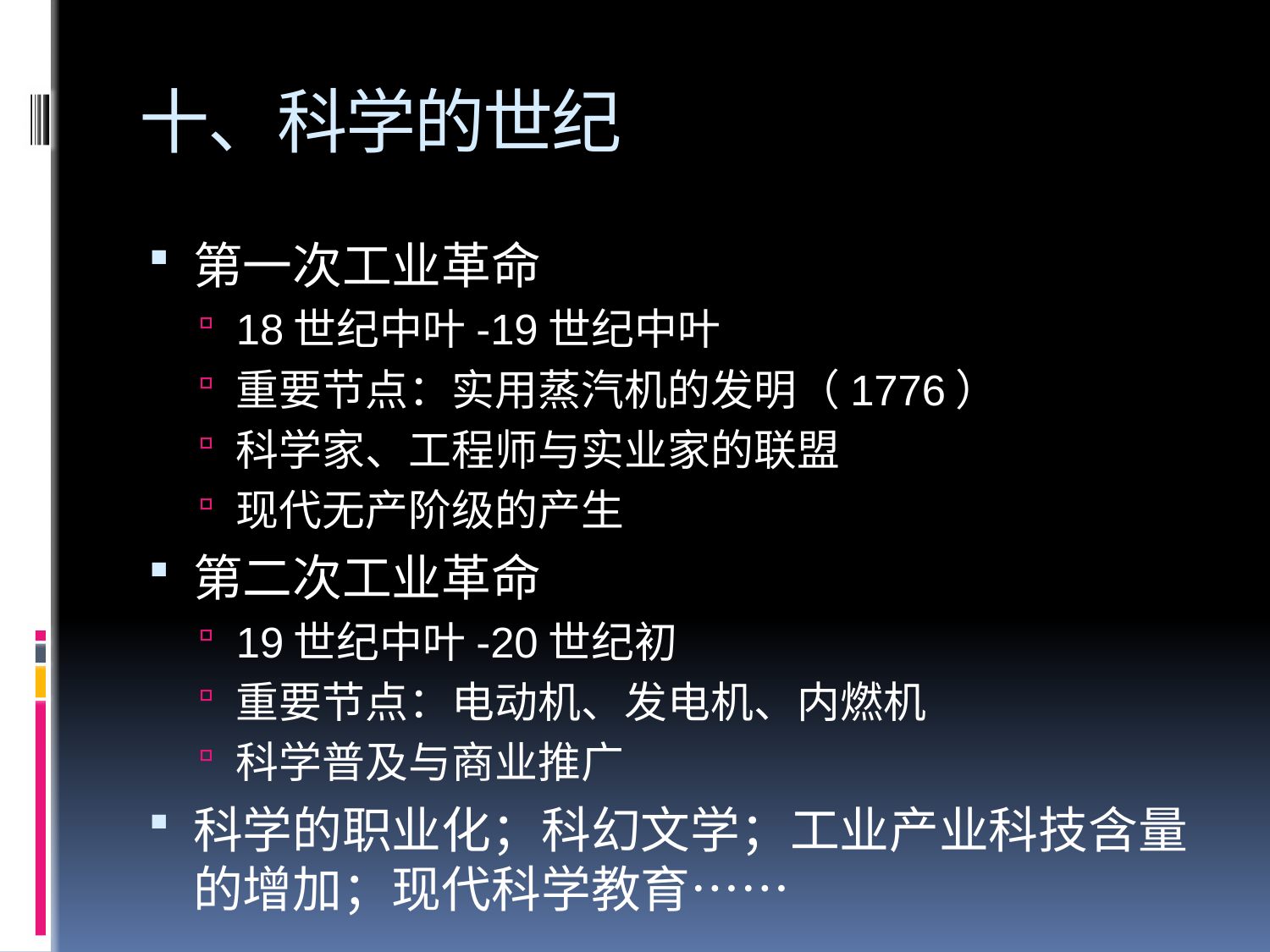

# 十、科学的世纪
第一次工业革命
18世纪中叶-19世纪中叶
重要节点：实用蒸汽机的发明（1776）
科学家、工程师与实业家的联盟
现代无产阶级的产生
第二次工业革命
19世纪中叶-20世纪初
重要节点：电动机、发电机、内燃机
科学普及与商业推广
科学的职业化；科幻文学；工业产业科技含量的增加；现代科学教育……